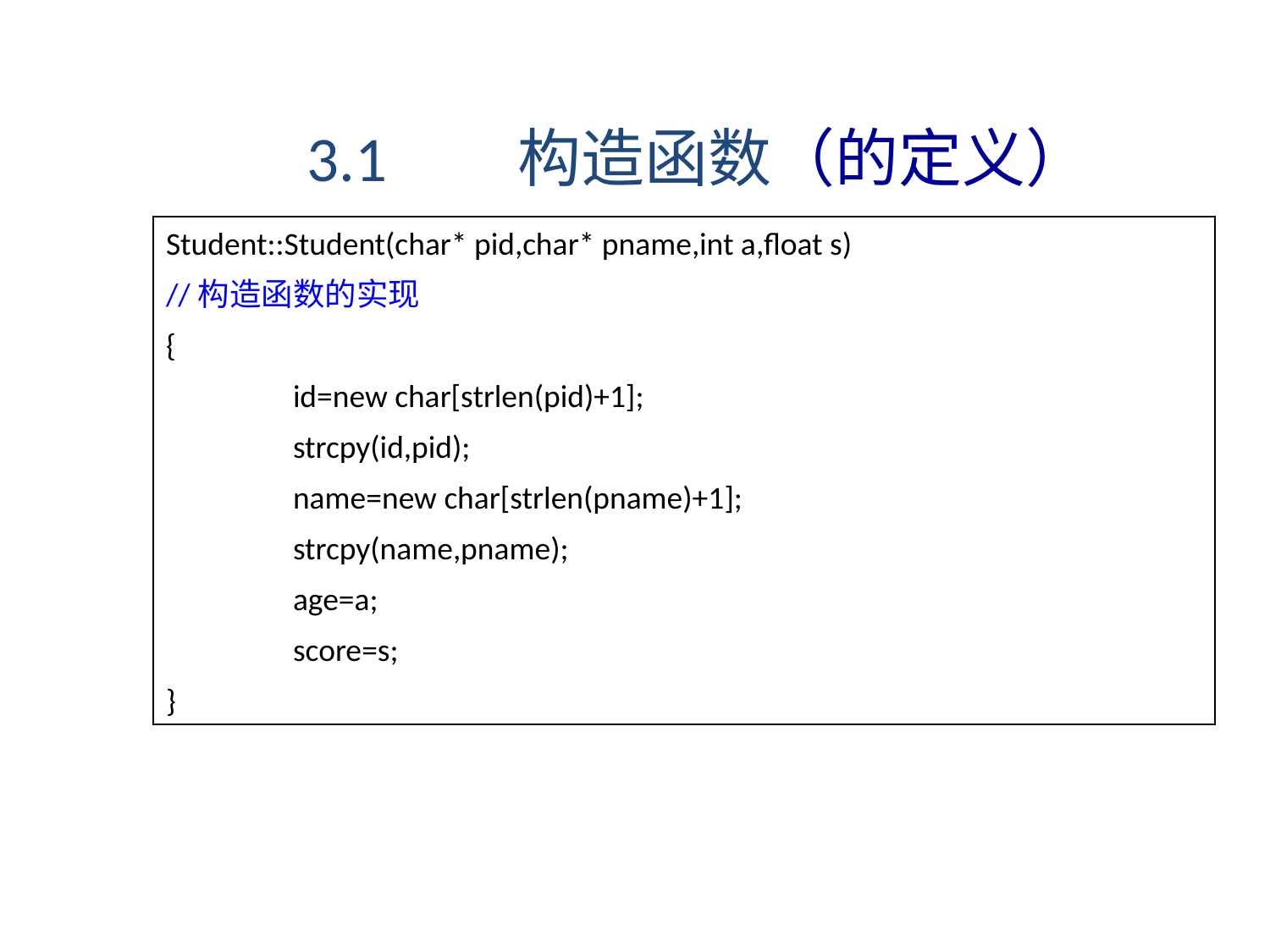

3.1        构造函数（的定义）
Student::Student(char* pid,char* pname,int a,float s)
//构造函数的实现
{
	id=new char[strlen(pid)+1];
	strcpy(id,pid);
	name=new char[strlen(pname)+1];
	strcpy(name,pname);
	age=a;
	score=s;
}